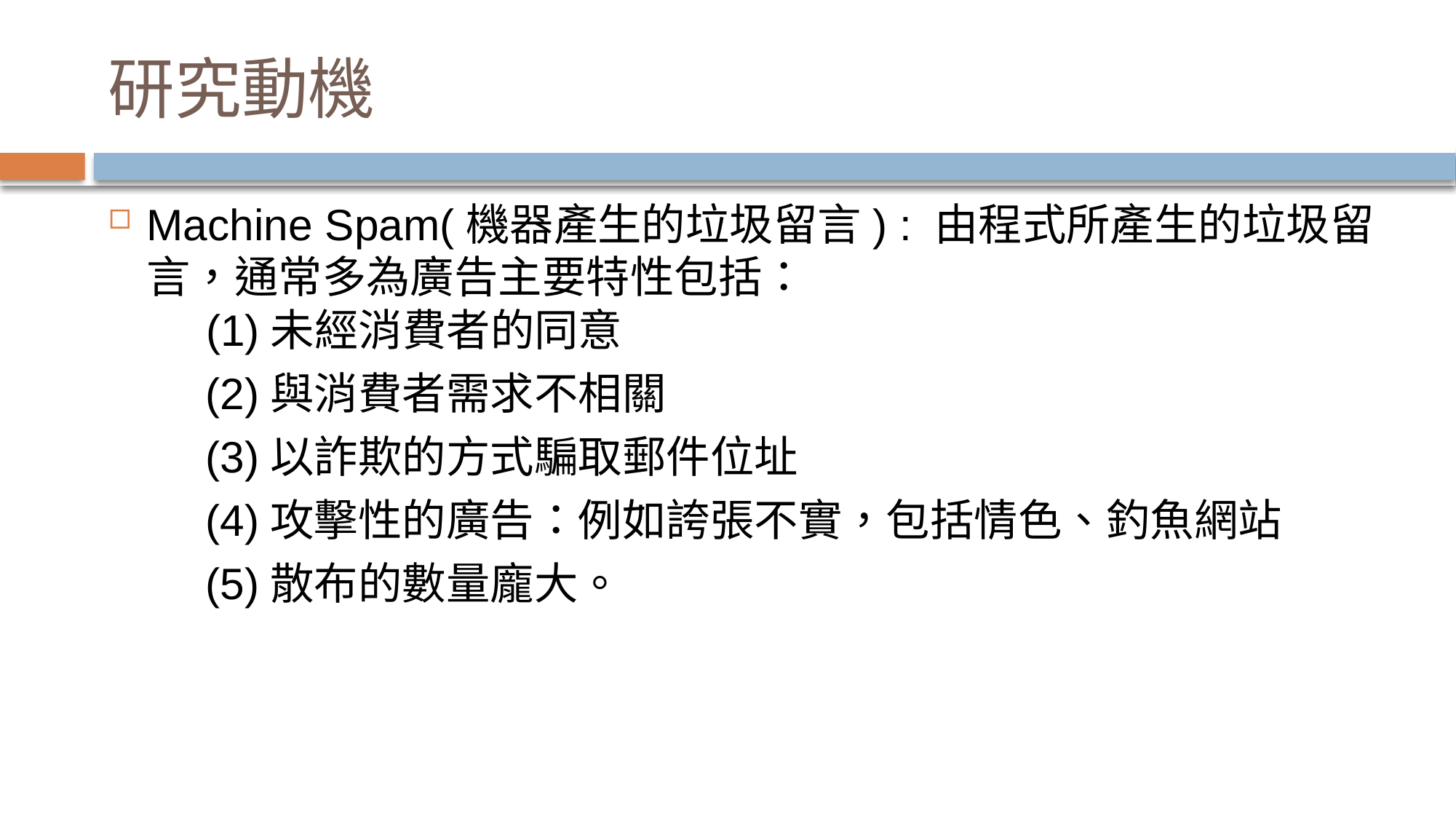

# 研究動機
Machine Spam(機器產生的垃圾留言) : 由程式所產生的垃圾留言，通常多為廣告主要特性包括：
     (1)未經消費者的同意
        (2)與消費者需求不相關
        (3)以詐欺的方式騙取郵件位址
        (4)攻擊性的廣告：例如誇張不實，包括情色、釣魚網站
        (5)散布的數量龐大。